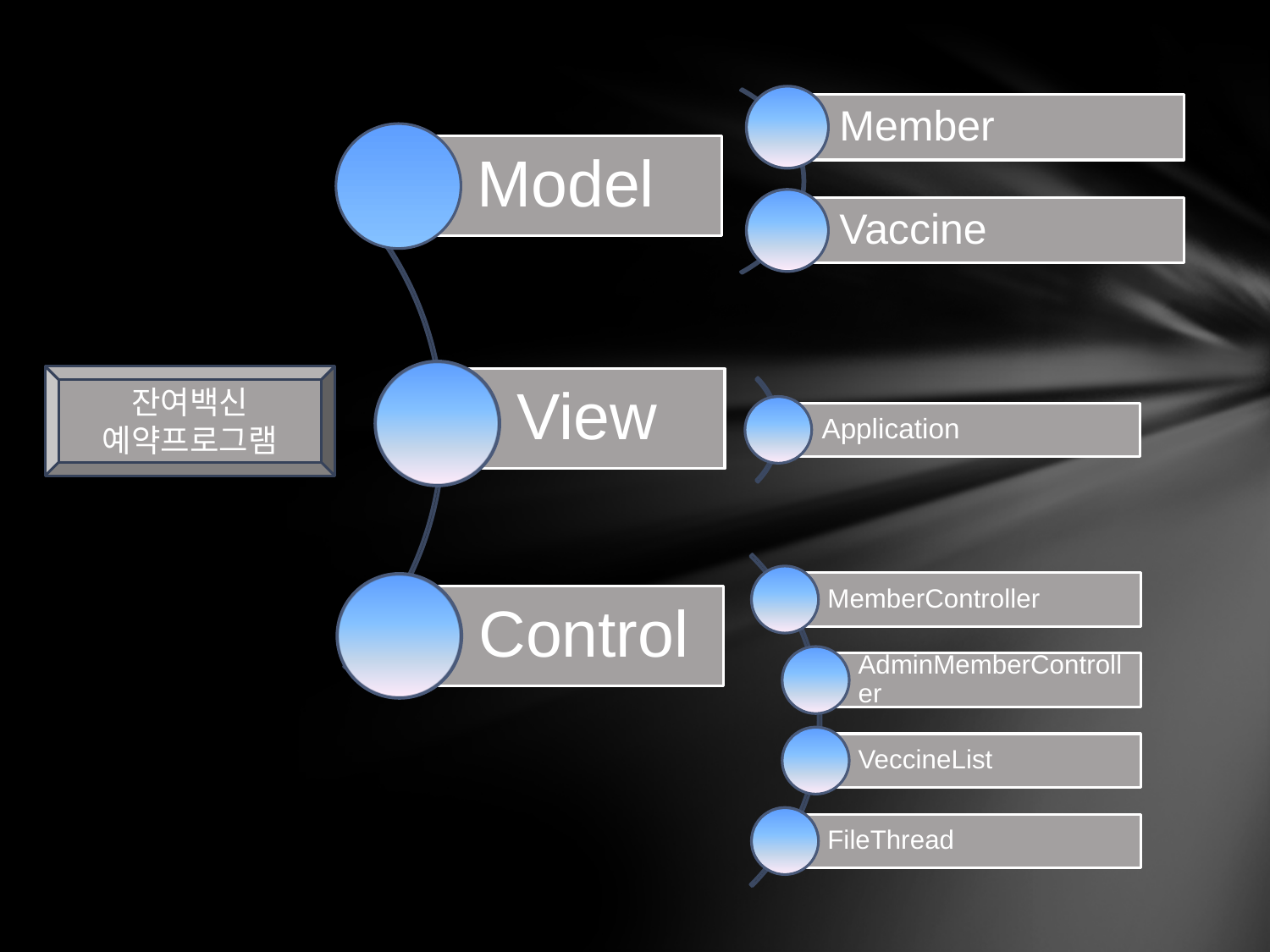

Member
Vaccine
Model
View
Control
잔여백신
예약프로그램
Application
MemberController
AdminMemberController
VeccineList
FileThread